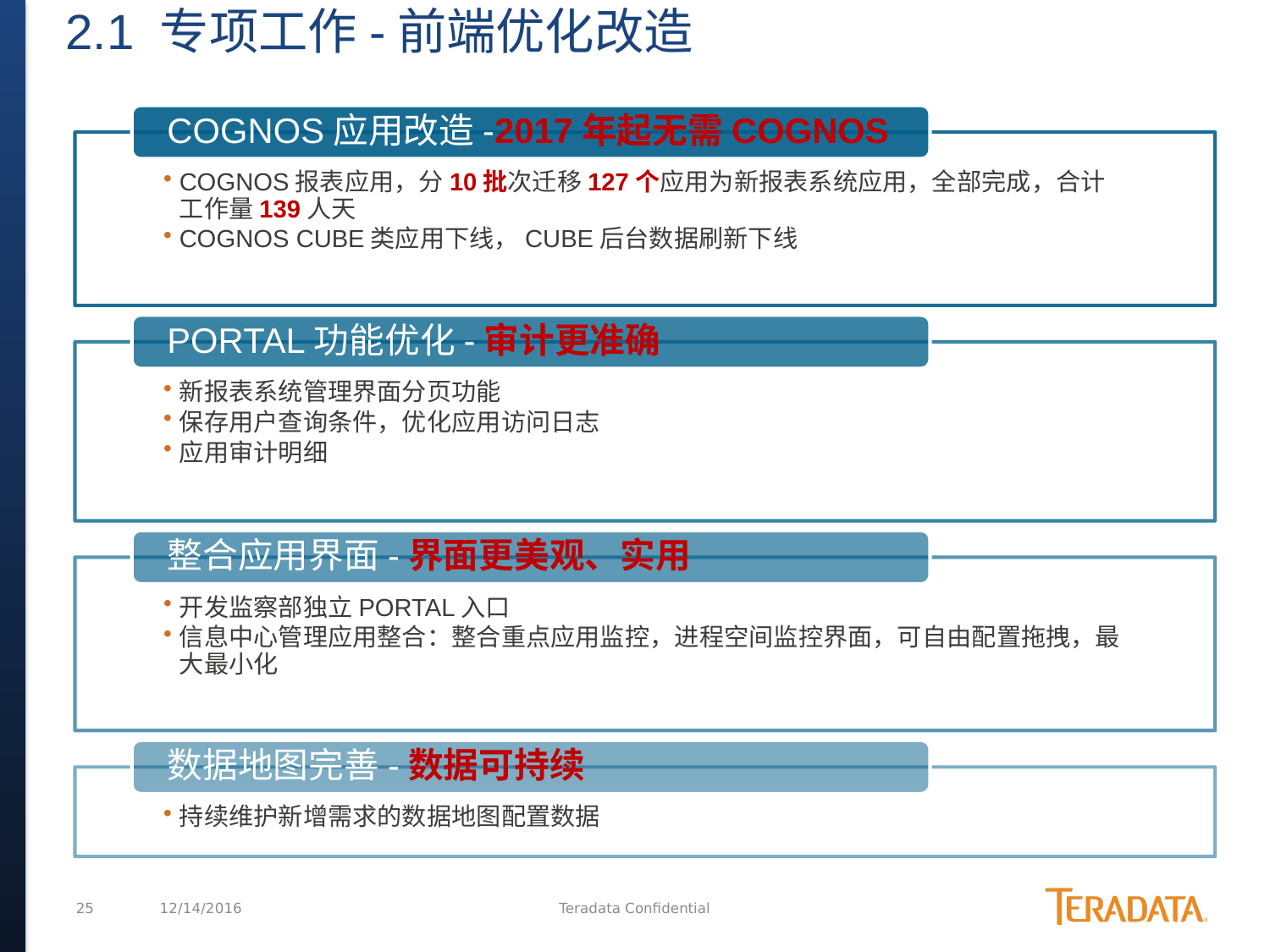

# 2.1 专项工作-前端优化改造
COGNOS报表应用，分10批次迁移127个应用为新报表系统应用，全部完成，合计工作量139人天
COGNOS CUBE类应用下线，CUBE后台数据刷新下线
COGNOS应用改造-2017年起无需COGNOS
新报表系统管理界面分页功能
保存用户查询条件，优化应用访问日志
应用审计明细
PORTAL功能优化-审计更准确
开发监察部独立PORTAL入口
信息中心管理应用整合：整合重点应用监控，进程空间监控界面，可自由配置拖拽，最大最小化
整合应用界面-界面更美观、实用
持续维护新增需求的数据地图配置数据
数据地图完善-数据可持续